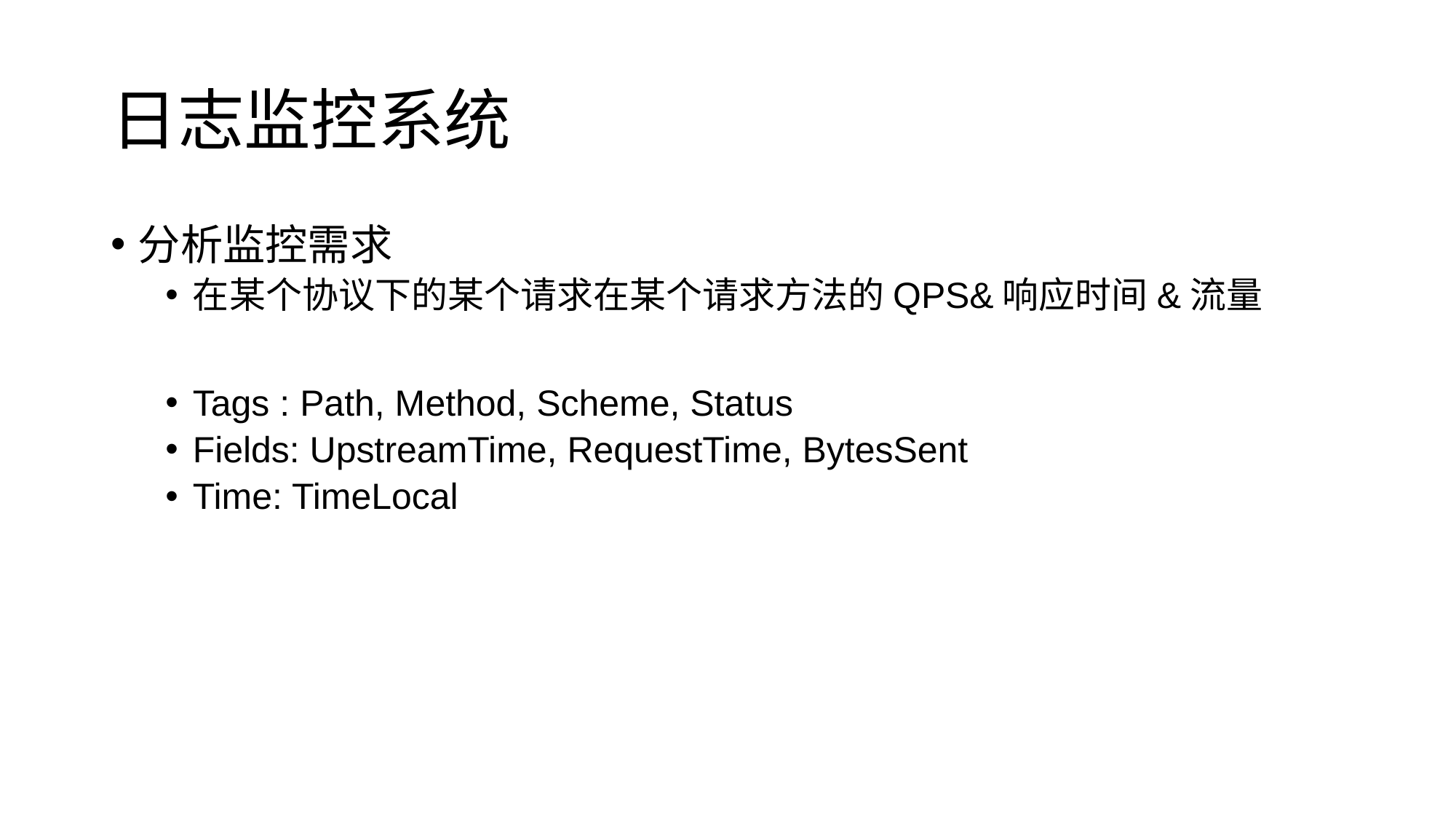

# 日志监控系统
分析监控需求
在某个协议下的某个请求在某个请求方法的QPS&响应时间&流量

Tags : Path, Method, Scheme, Status
Fields: UpstreamTime, RequestTime, BytesSent
Time: TimeLocal